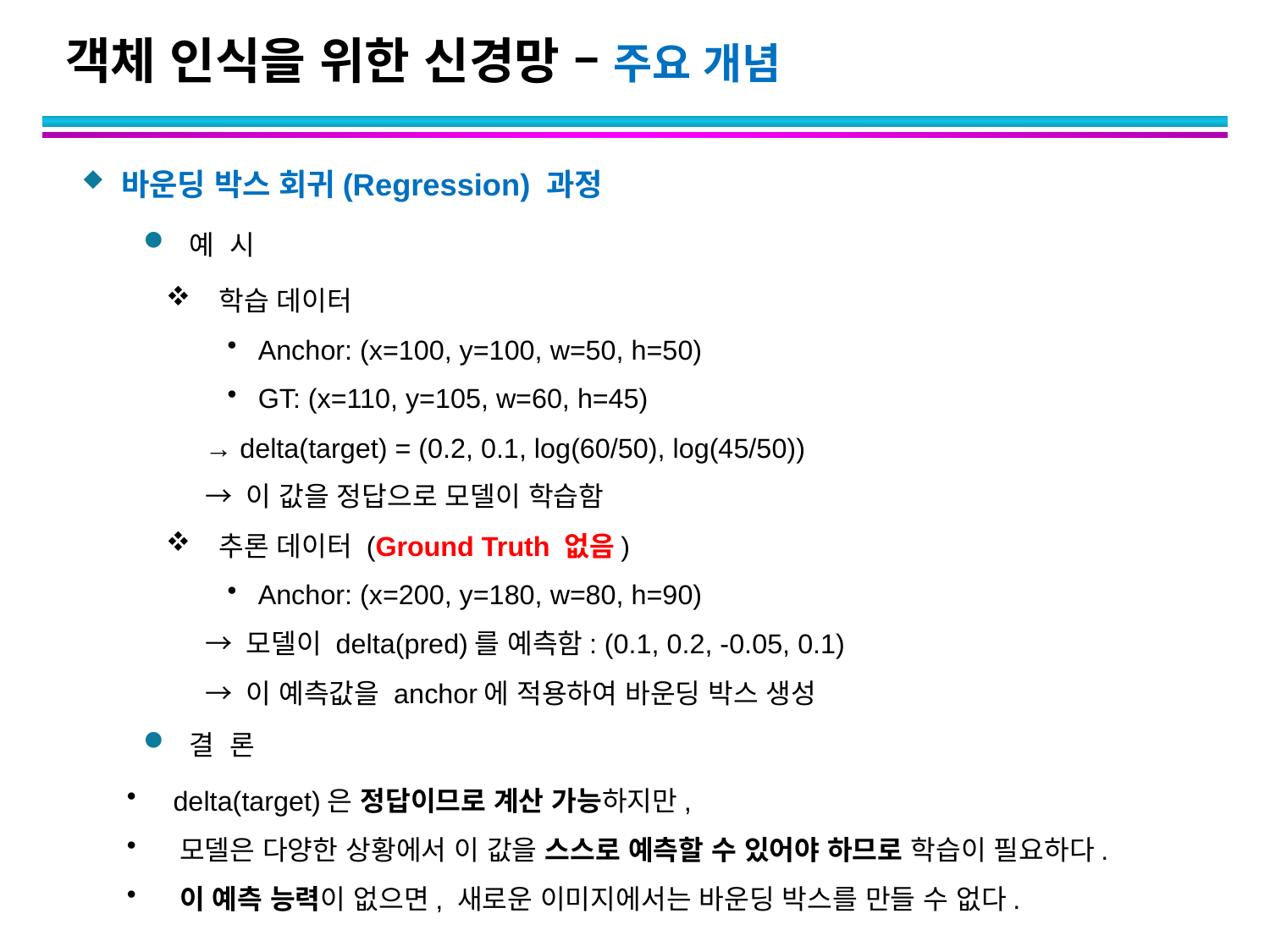

# 객체 인식을 위한 신경망 – 주요 개념
바운딩 박스 회귀(Regression) 과정
예  시
 학습 데이터
Anchor: (x=100, y=100, w=50, h=50)
GT: (x=110, y=105, w=60, h=45)
		→ delta(target) = (0.2, 0.1, log(60/50), log(45/50))
		→ 이 값을 정답으로 모델이 학습함
 추론 데이터 (Ground Truth 없음)
Anchor: (x=200, y=180, w=80, h=90)
		→ 모델이 delta(pred)를 예측함: (0.1, 0.2, -0.05, 0.1)
		→ 이 예측값을 anchor에 적용하여 바운딩 박스 생성
결  론
 delta(target)은 정답이므로 계산 가능하지만,
 모델은 다양한 상황에서 이 값을 스스로 예측할 수 있어야 하므로 학습이 필요하다.
 이 예측 능력이 없으면, 새로운 이미지에서는 바운딩 박스를 만들 수 없다.